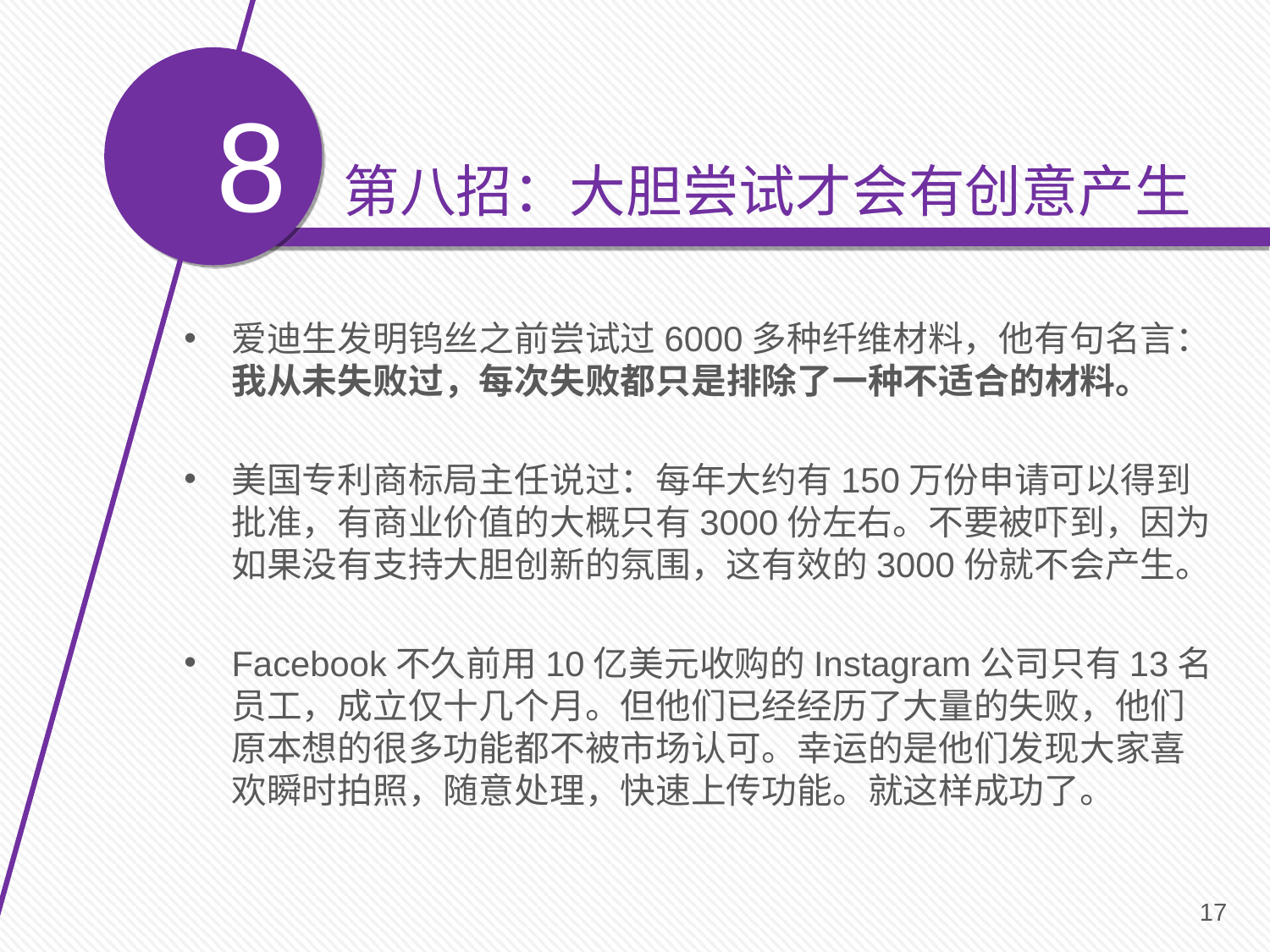

8  第八招：大胆尝试才会有创意产生

爱迪生发明钨丝之前尝试过6000多种纤维材料，他有句名言：我从未失败过，每次失败都只是排除了一种不适合的材料。

美国专利商标局主任说过：每年大约有150万份申请可以得到批准，有商业价值的大概只有3000份左右。不要被吓到，因为如果没有支持大胆创新的氛围，这有效的3000份就不会产生。

Facebook不久前用10亿美元收购的Instagram公司只有13名员工，成立仅十几个月。但他们已经经历了大量的失败，他们原本想的很多功能都不被市场认可。幸运的是他们发现大家喜欢瞬时拍照，随意处理，快速上传功能。就这样成功了。
17